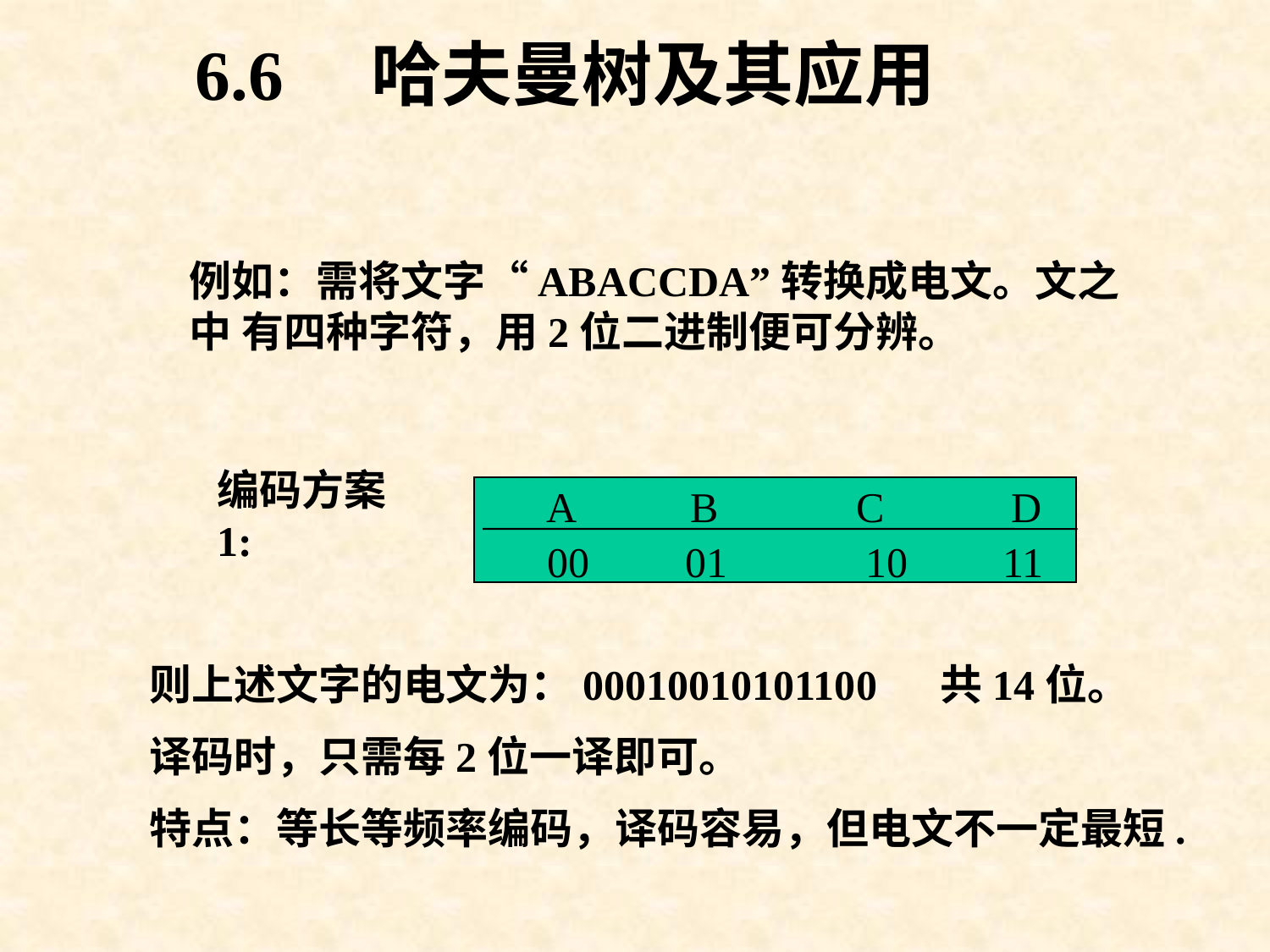

6.6　哈夫曼树及其应用
例如：需将文字“ABACCDA”转换成电文。文之中 有四种字符，用2位二进制便可分辨。
编码方案1:
   A           B             C            D

00         01             10         11
则上述文字的电文为：00010010101100     共14位。
译码时，只需每2位一译即可。
特点：等长等频率编码，译码容易，但电文不一定最短.